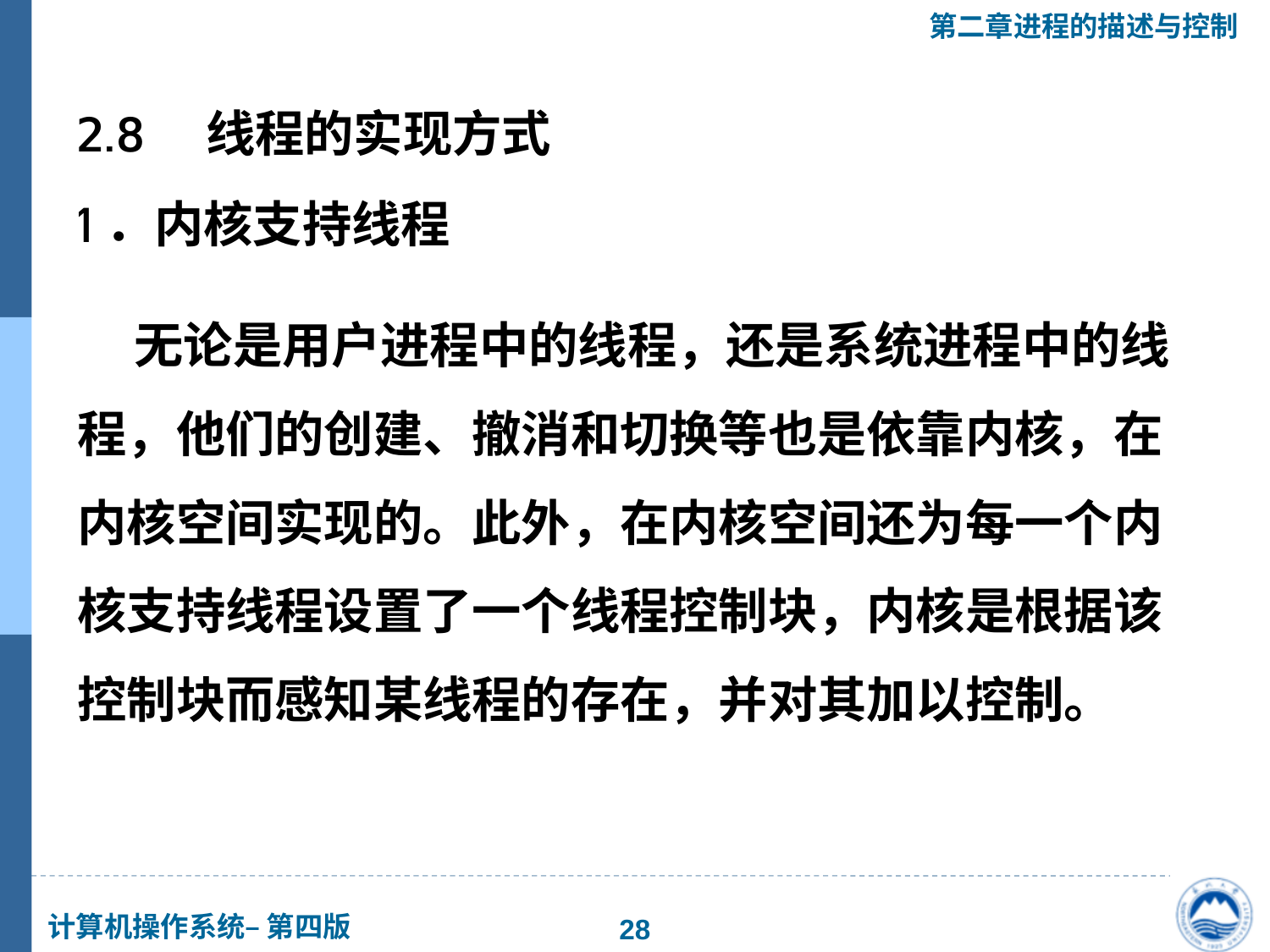

2.8　线程的实现方式
1．内核支持线程
    无论是用户进程中的线程，还是系统进程中的线程，他们的创建、撤消和切换等也是依靠内核，在内核空间实现的。此外，在内核空间还为每一个内核支持线程设置了一个线程控制块，内核是根据该控制块而感知某线程的存在，并对其加以控制。